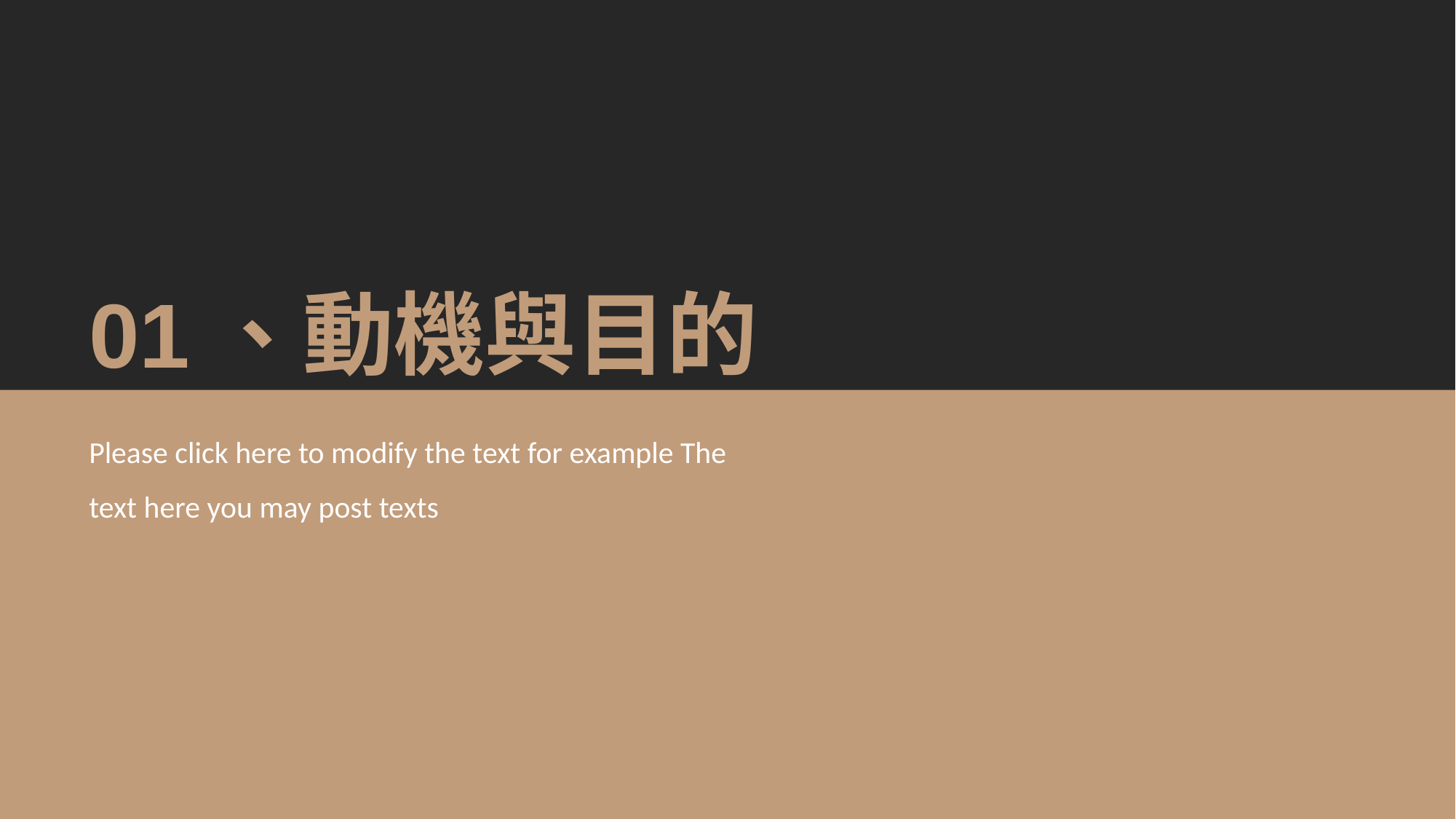

01、動機與目的

Please click here to modify the text for example The text here you may post texts